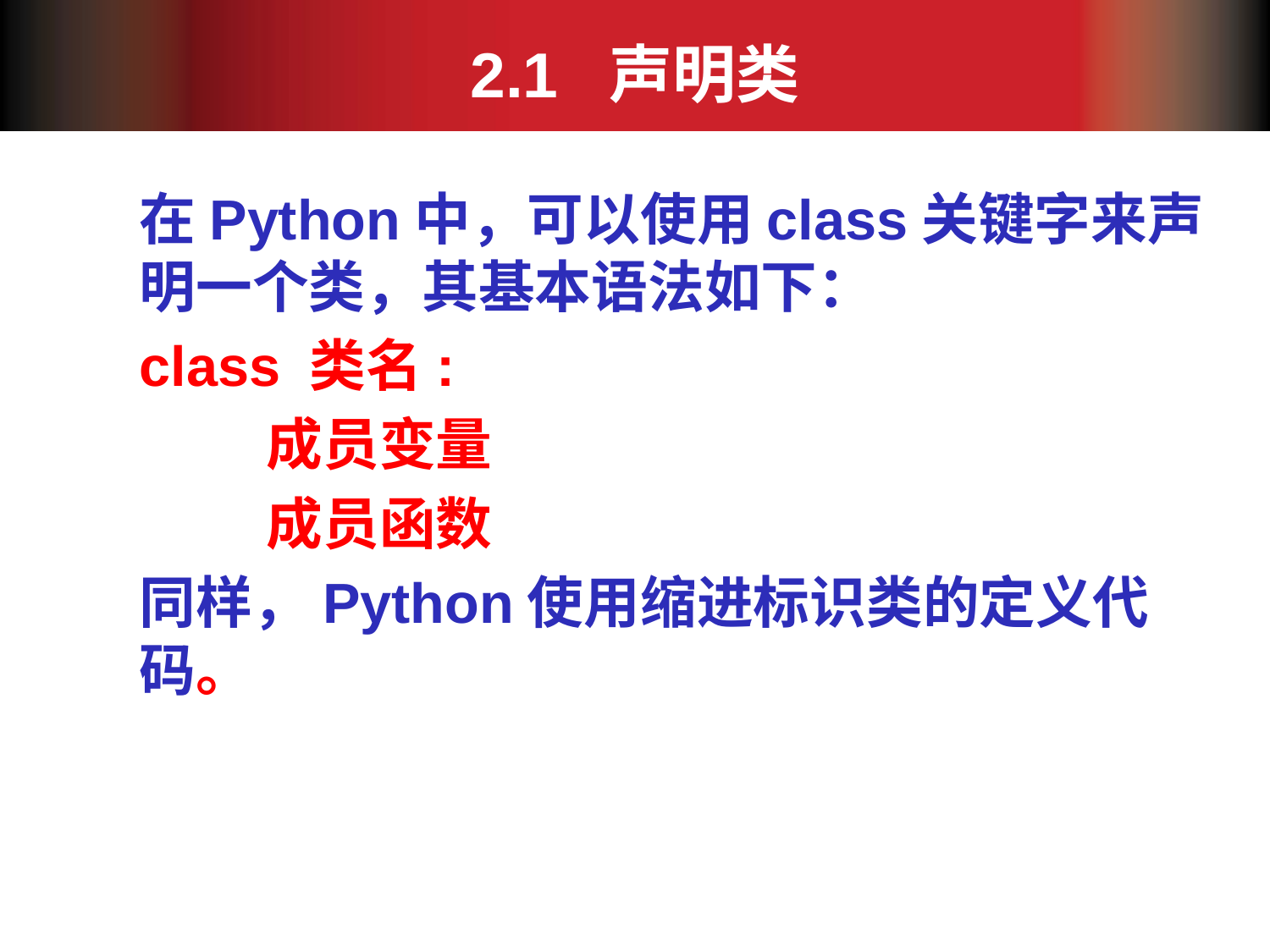

# 2.1  声明类
在Python中，可以使用class关键字来声明一个类，其基本语法如下：
class 类名:
	成员变量
	成员函数
同样，Python使用缩进标识类的定义代码。